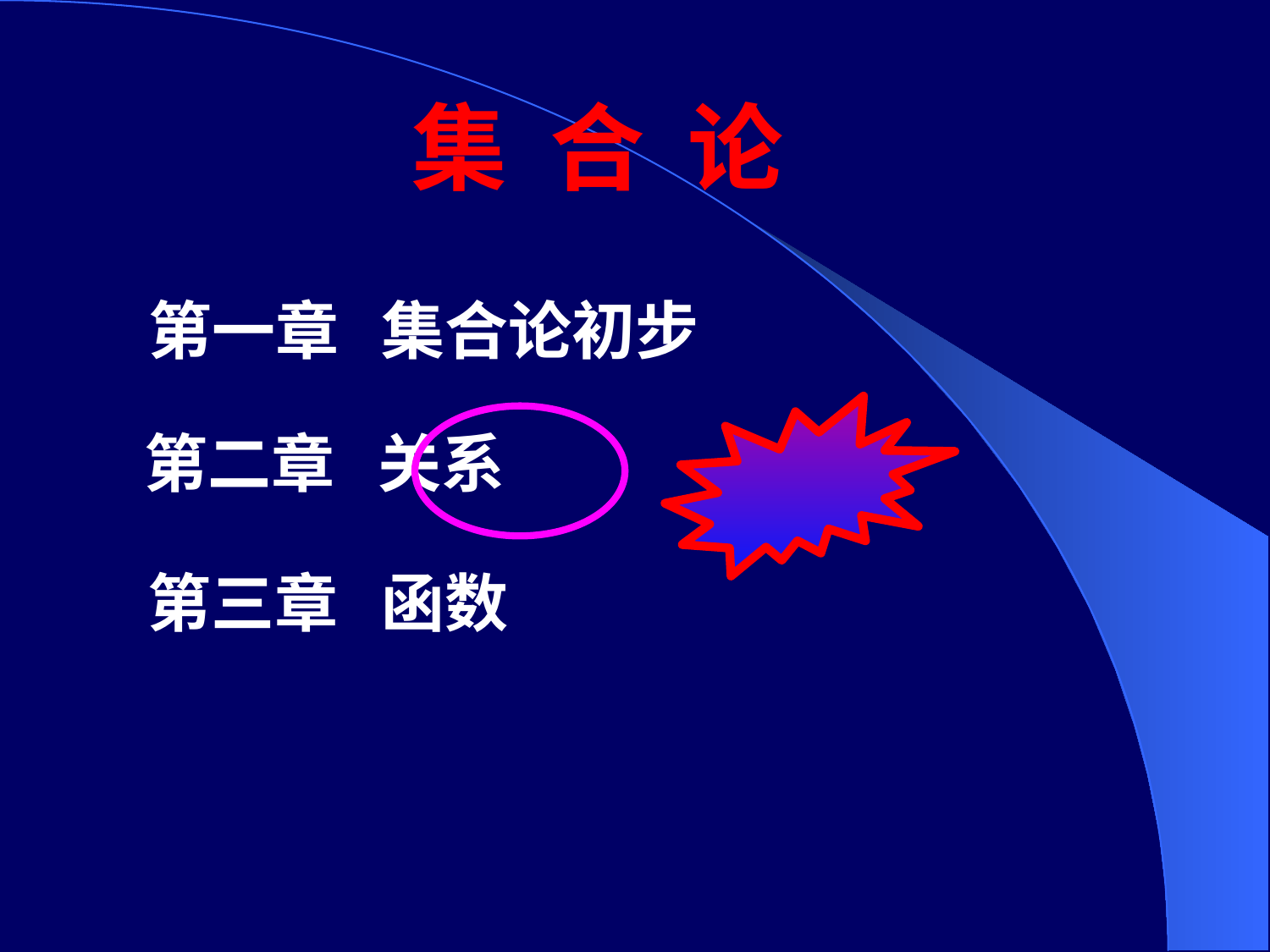

# 集  合  论
第一章   集合论初步

第二章   关系
第三章   函数